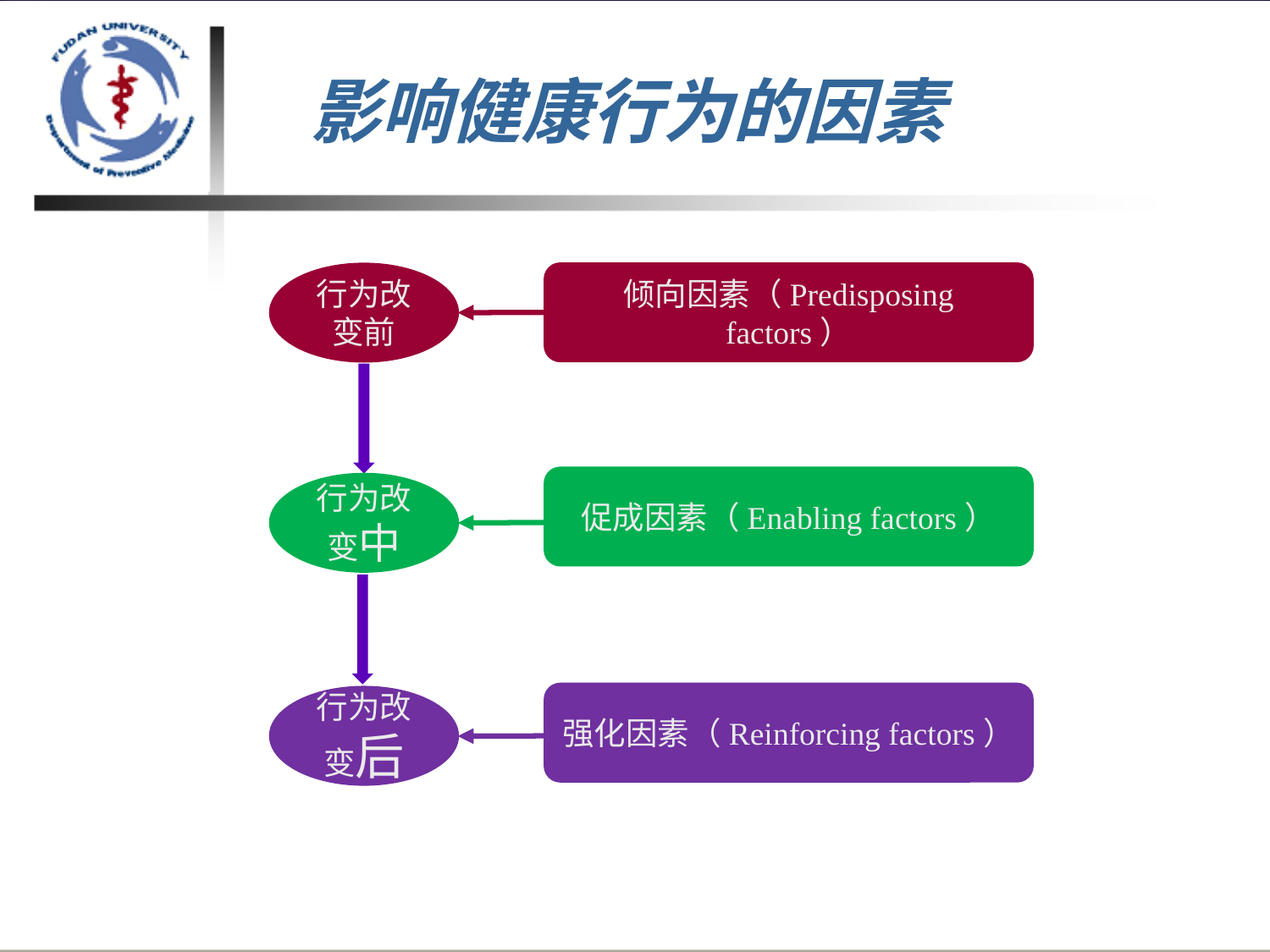

# 影响健康行为的因素
倾向因素（Predisposing factors）
行为改变前

促成因素（Enabling factors）
行为改变中

强化因素（Reinforcing factors）
行为改变后